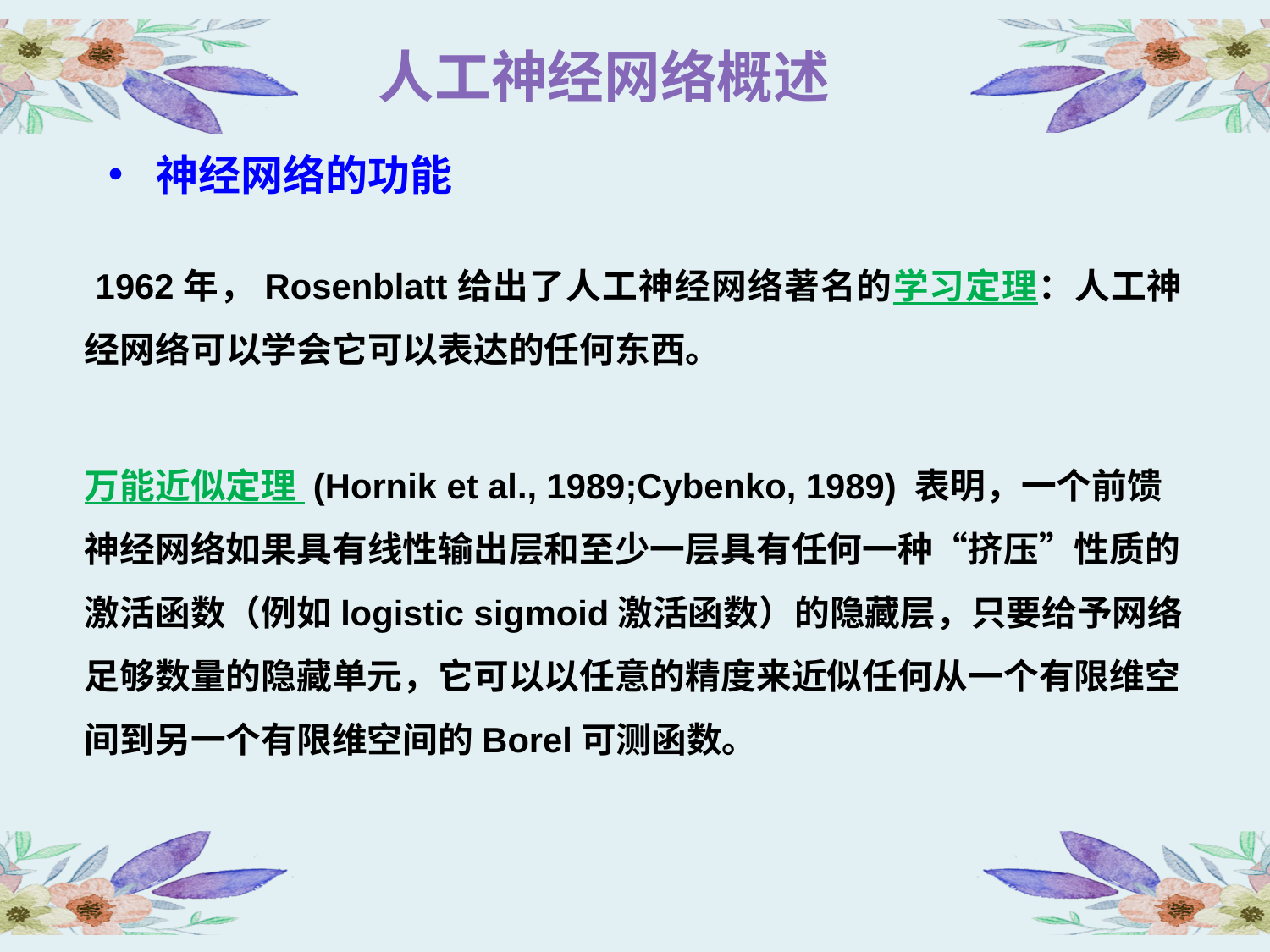

# 人工神经网络概述
神经网络的功能
 1962年，Rosenblatt给出了人工神经网络著名的学习定理：人工神经网络可以学会它可以表达的任何东西。
万能近似定理 (Hornik et al., 1989;Cybenko, 1989) 表明，一个前馈神经网络如果具有线性输出层和至少一层具有任何一种“挤压”性质的激活函数（例如logistic sigmoid激活函数）的隐藏层，只要给予网络足够数量的隐藏单元，它可以以任意的精度来近似任何从一个有限维空间到另一个有限维空间的Borel可测函数。